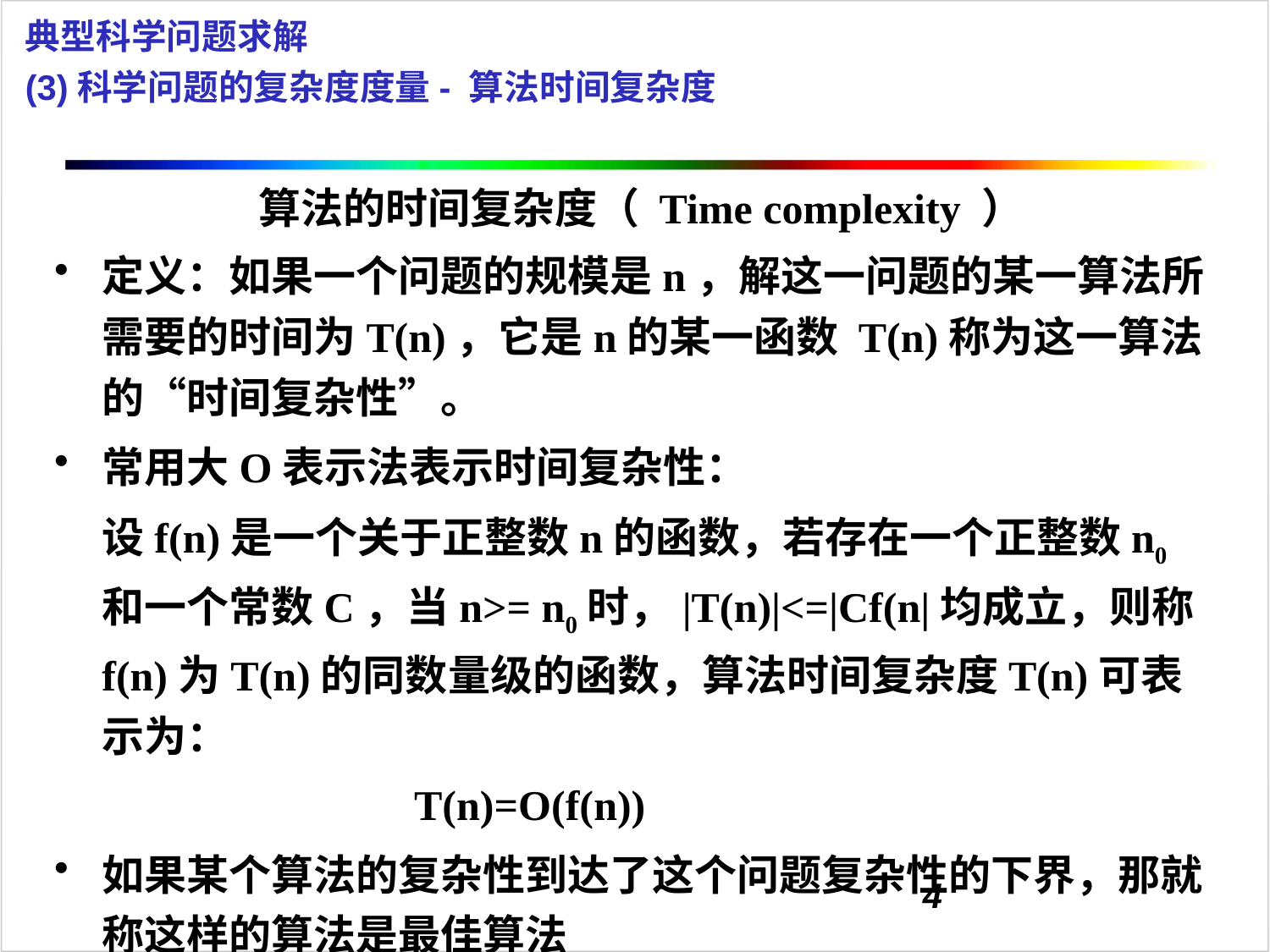

典型科学问题求解
(3)科学问题的复杂度度量- 算法时间复杂度
# 算法的时间复杂度（ Time complexity ）
定义：如果一个问题的规模是n，解这一问题的某一算法所需要的时间为T(n)，它是n的某一函数 T(n)称为这一算法的“时间复杂性”。
常用大O表示法表示时间复杂性：
	设f(n)是一个关于正整数n的函数，若存在一个正整数n0和一个常数C，当n>= n0时，|T(n)|<=|Cf(n|均成立，则称f(n)为T(n)的同数量级的函数，算法时间复杂度T(n)可表示为：
                                  T(n)=O(f(n))
如果某个算法的复杂性到达了这个问题复杂性的下界，那就称这样的算法是最佳算法
4